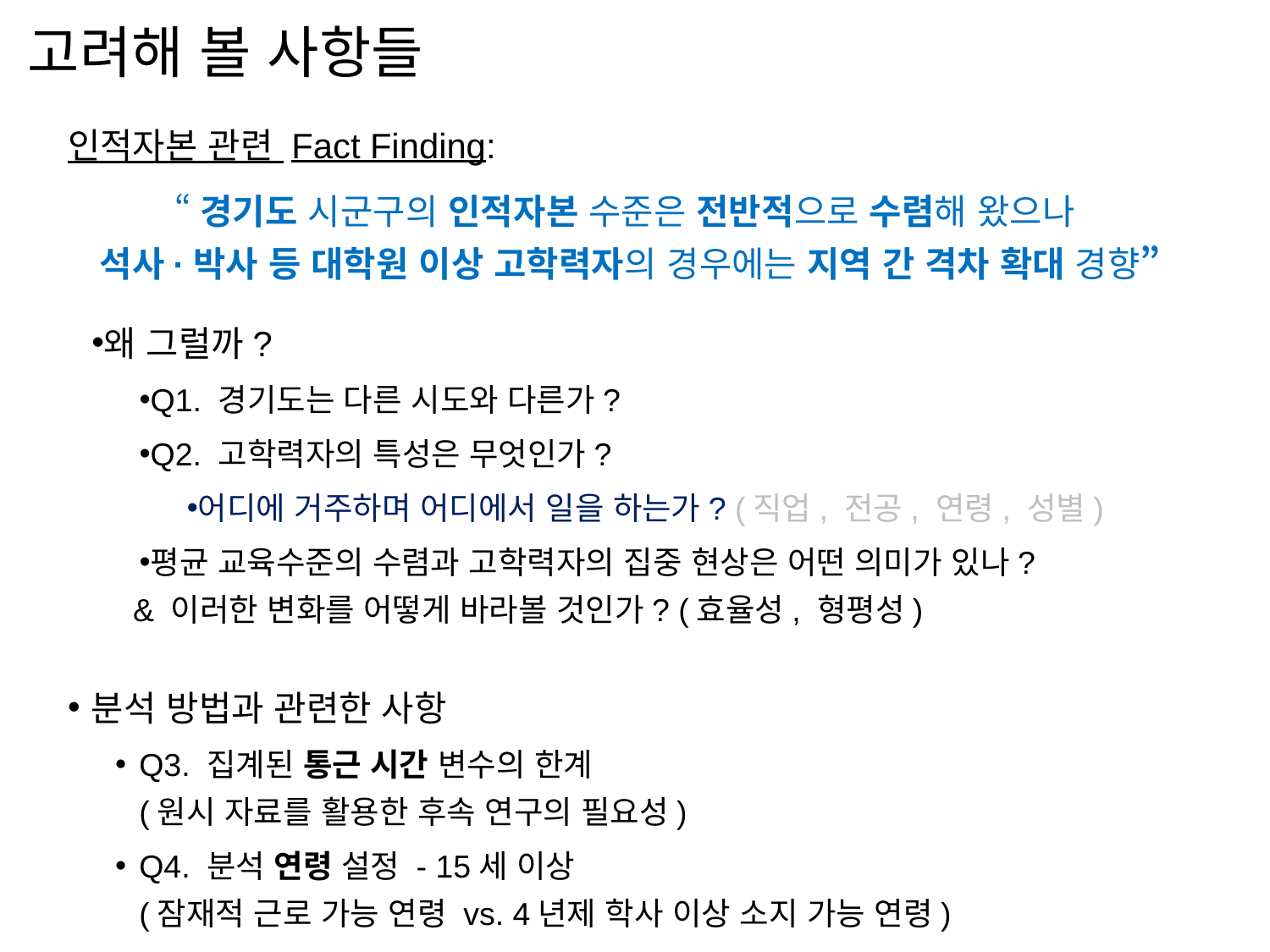

# 고려해 볼 사항들
인적자본 관련 Fact Finding:
“경기도 시군구의 인적자본 수준은 전반적으로 수렴해 왔으나
석사·박사 등 대학원 이상 고학력자의 경우에는 지역 간 격차 확대 경향”

왜 그럴까?
Q1. 경기도는 다른 시도와 다른가?
Q2. 고학력자의 특성은 무엇인가?
어디에 거주하며 어디에서 일을 하는가? (직업, 전공, 연령, 성별)
평균 교육수준의 수렴과 고학력자의 집중 현상은 어떤 의미가 있나?
  & 이러한 변화를 어떻게 바라볼 것인가? (효율성, 형평성)

분석 방법과 관련한 사항
Q3. 집계된 통근 시간 변수의 한계
(원시 자료를 활용한 후속 연구의 필요성)
Q4. 분석 연령 설정 - 15세 이상
(잠재적 근로 가능 연령 vs. 4년제 학사 이상 소지 가능 연령)